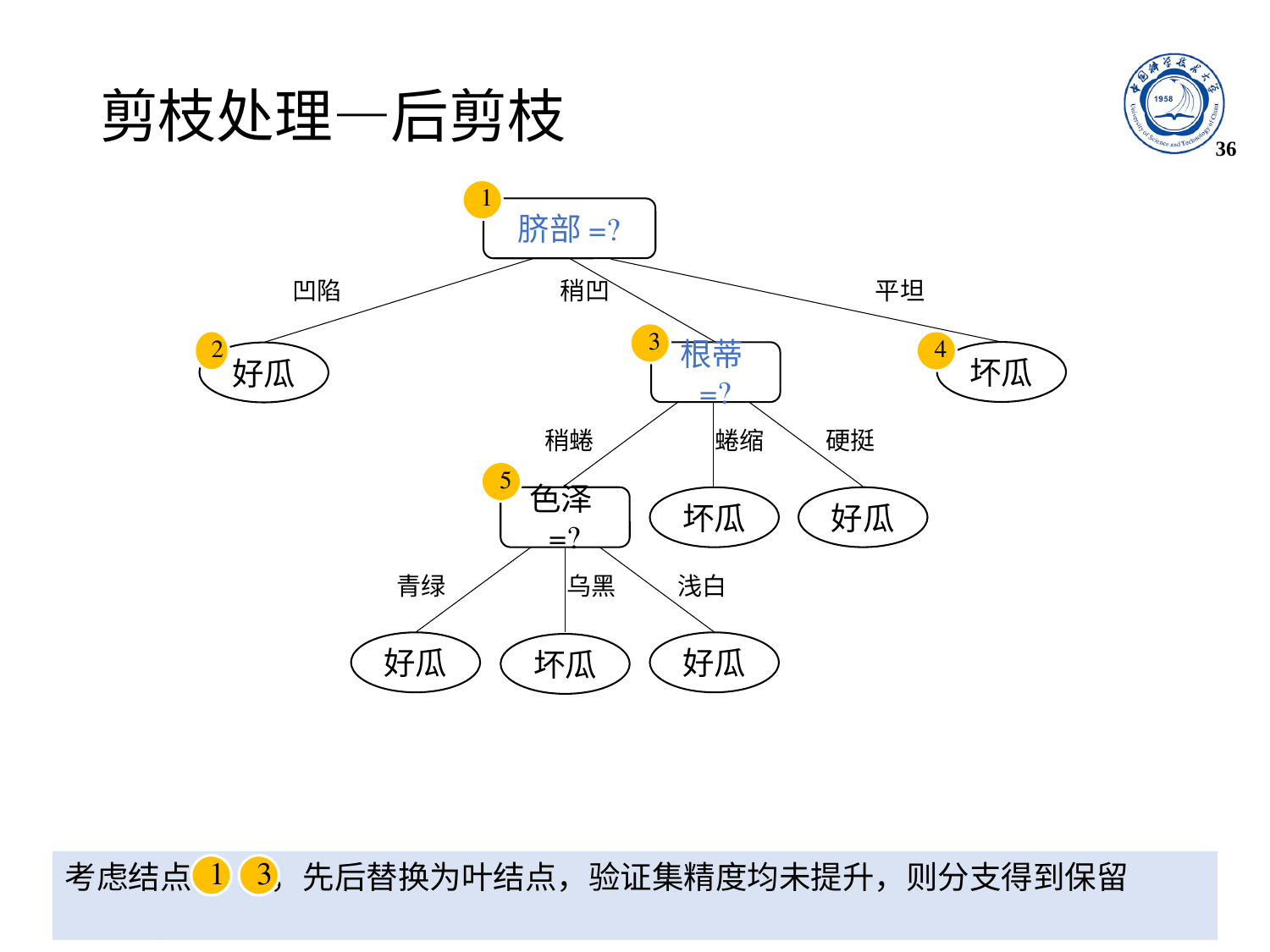

# 剪枝处理—后剪枝
36
1
脐部=?
凹陷
稍凹
平坦
3
2
4
坏瓜
根蒂=?
好瓜
稍蜷
蜷缩
硬挺
5
色泽=?
好瓜
坏瓜
青绿
乌黑
浅白
好瓜
好瓜
坏瓜
考虑结点           ，先后替换为叶结点，验证集精度均未提升，则分支得到保留

1
3
《机器学习概论》
2023/11/15